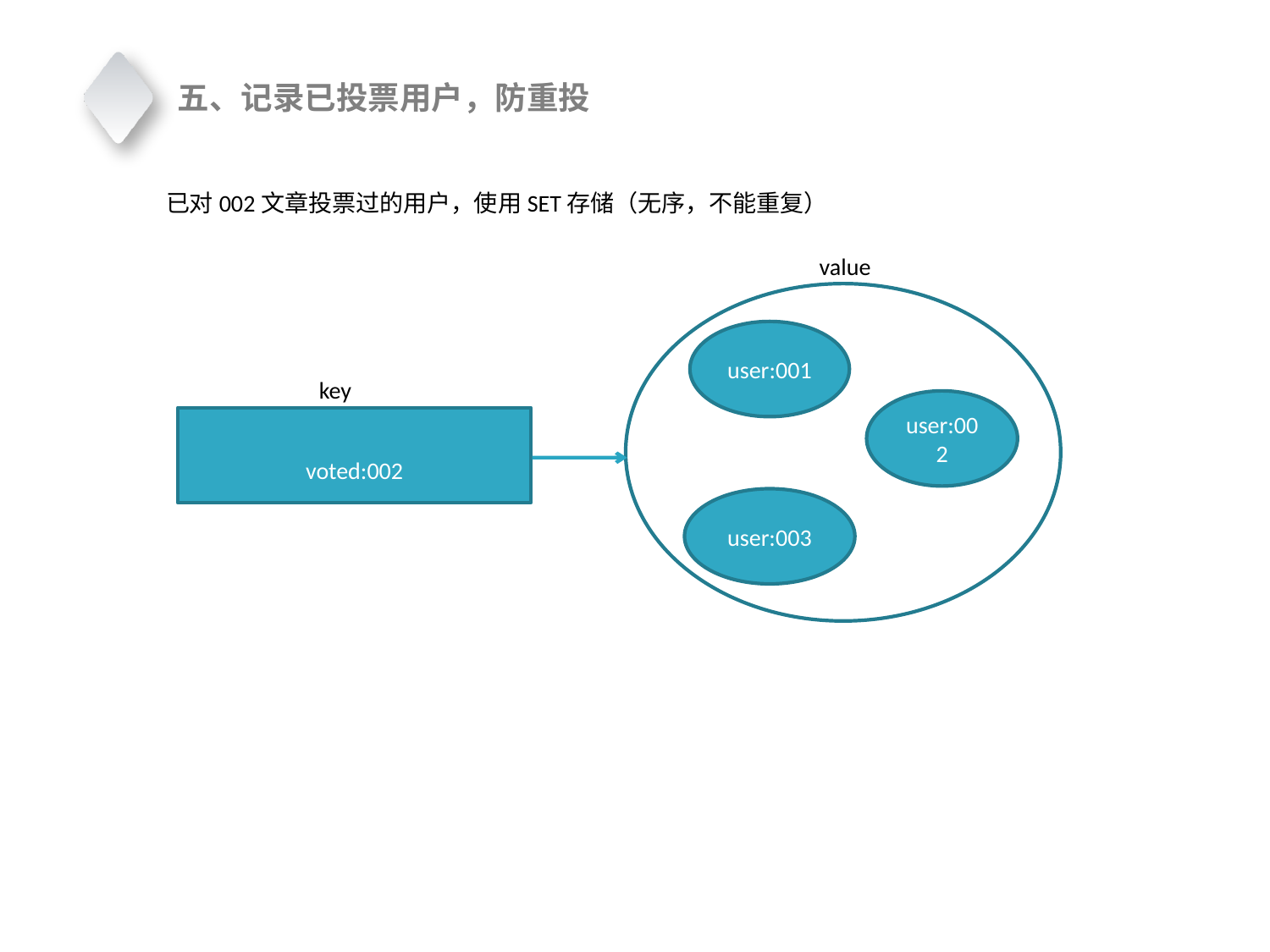

五、记录已投票用户，防重投
已对002文章投票过的用户，使用SET存储（无序，不能重复）
value

user:001
key
user:002

voted:002
user:003